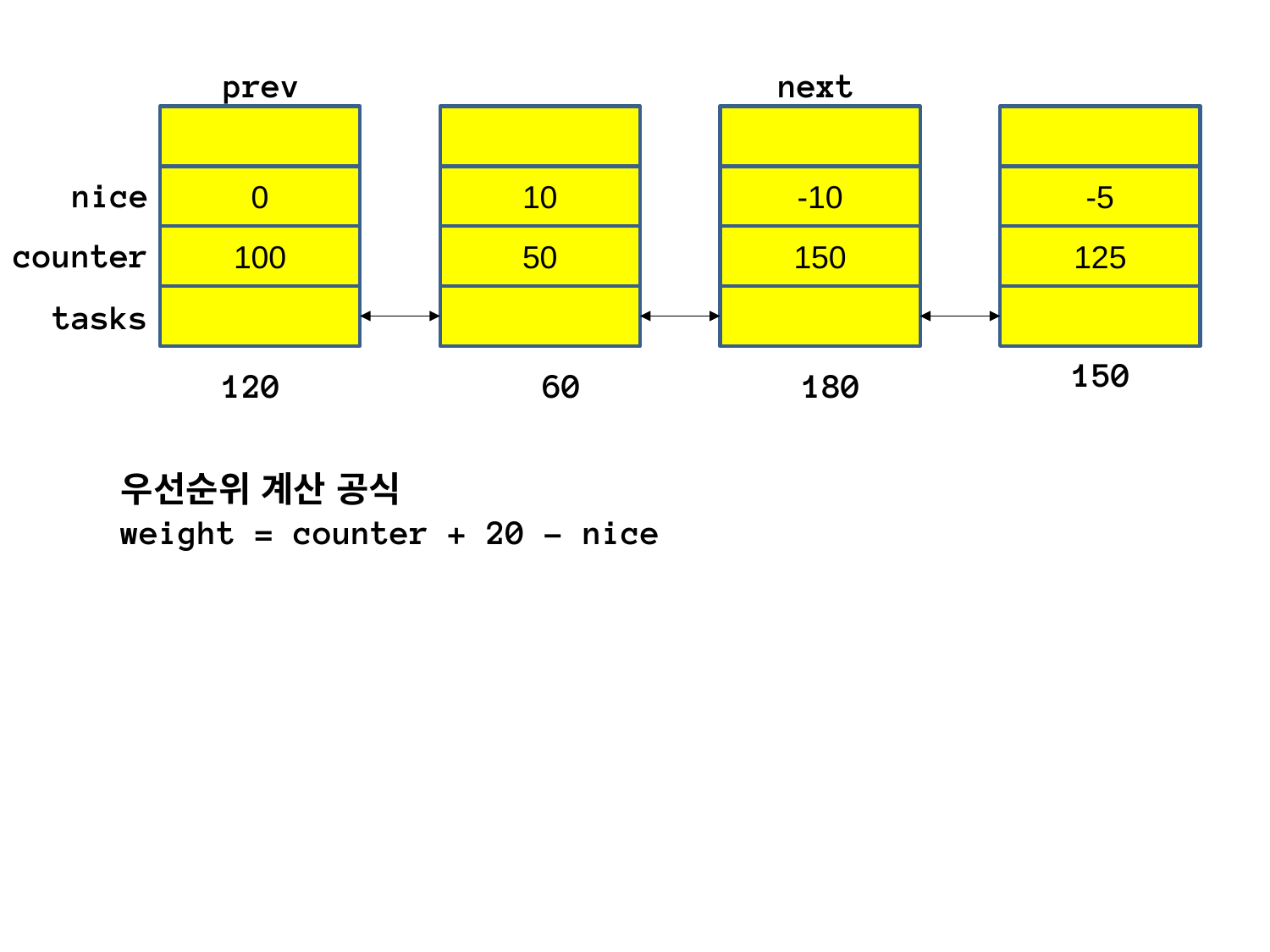

next
prev

nice
0
10
-10
-5
counter
100
50
150
125

tasks
150
120
60
180
우선순위 계산 공식
weight = counter + 20 - nice